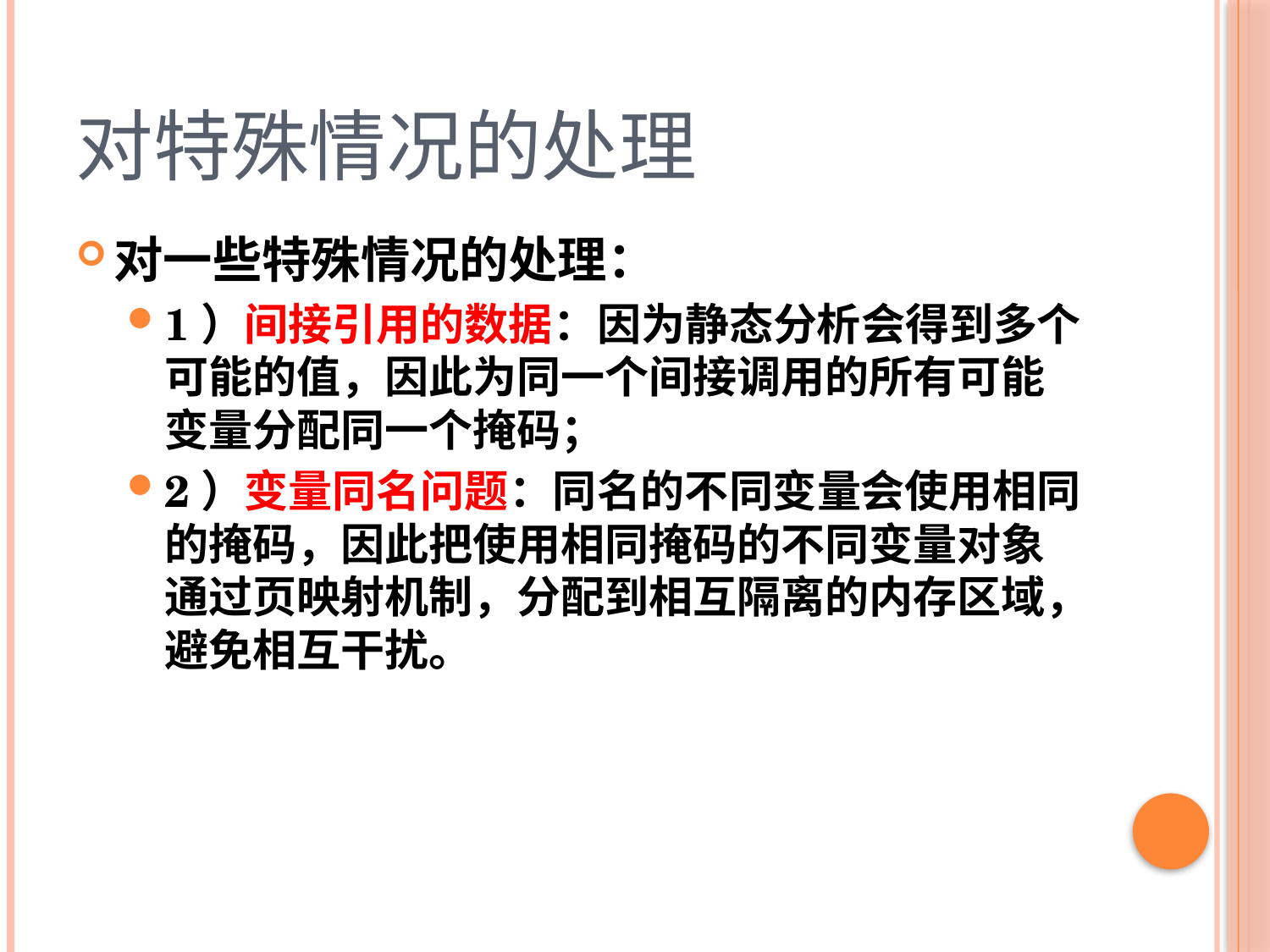

# 对特殊情况的处理
对一些特殊情况的处理：
1）间接引用的数据：因为静态分析会得到多个可能的值，因此为同一个间接调用的所有可能变量分配同一个掩码；
2）变量同名问题：同名的不同变量会使用相同的掩码，因此把使用相同掩码的不同变量对象通过页映射机制，分配到相互隔离的内存区域，避免相互干扰。